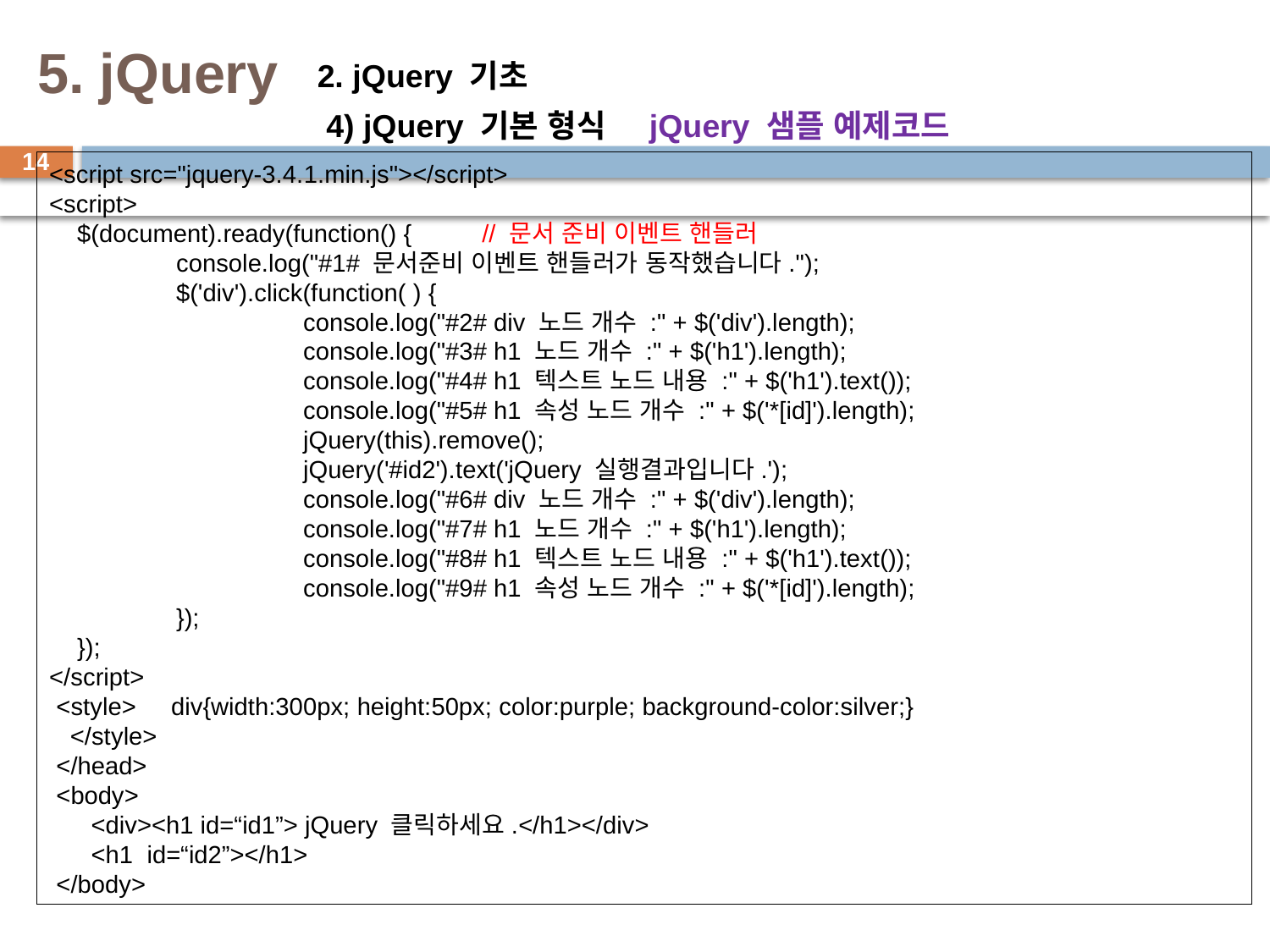

# 5. jQuery
2. jQuery 기초
 4) jQuery 기본 형식    jQuery 샘플 예제코드
14
<script src="jquery-3.4.1.min.js"></script>
<script>
    $(document).ready(function() {          // 문서 준비 이벤트 핸들러
    	console.log("#1# 문서준비 이벤트 핸들러가 동작했습니다.");
	$('div').click(function( ) {
		console.log("#2# div 노드 개수 :" + $('div').length);
		console.log("#3# h1 노드 개수 :" + $('h1').length);
		console.log("#4# h1 텍스트 노드 내용 :" + $('h1').text());
		console.log("#5# h1 속성 노드 개수 :" + $('*[id]').length);
		jQuery(this).remove();
		jQuery('#id2').text('jQuery 실행결과입니다.');
		console.log("#6# div 노드 개수 :" + $('div').length);
		console.log("#7# h1 노드 개수 :" + $('h1').length);
		console.log("#8# h1 텍스트 노드 내용 :" + $('h1').text());
		console.log("#9# h1 속성 노드 개수 :" + $('*[id]').length);
	});
    });
</script>
 <style>     div{width:300px; height:50px; color:purple; background-color:silver;}
   </style>
 </head>
 <body>
      <div><h1 id=“id1”> jQuery 클릭하세요.</h1></div>
      <h1  id=“id2”></h1>
 </body>